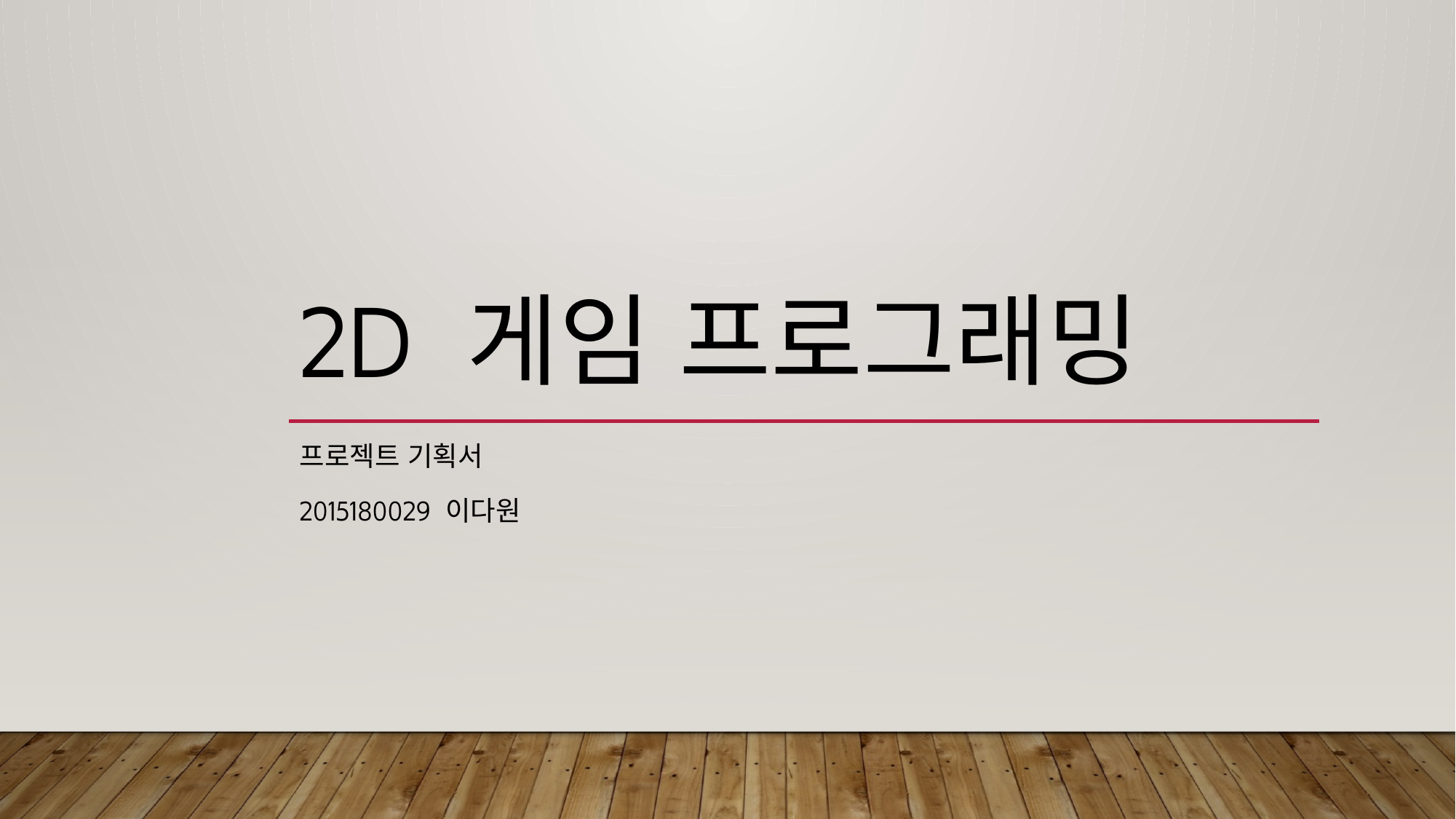

# 2D 게임 프로그래밍
프로젝트 기획서
2015180029 이다원